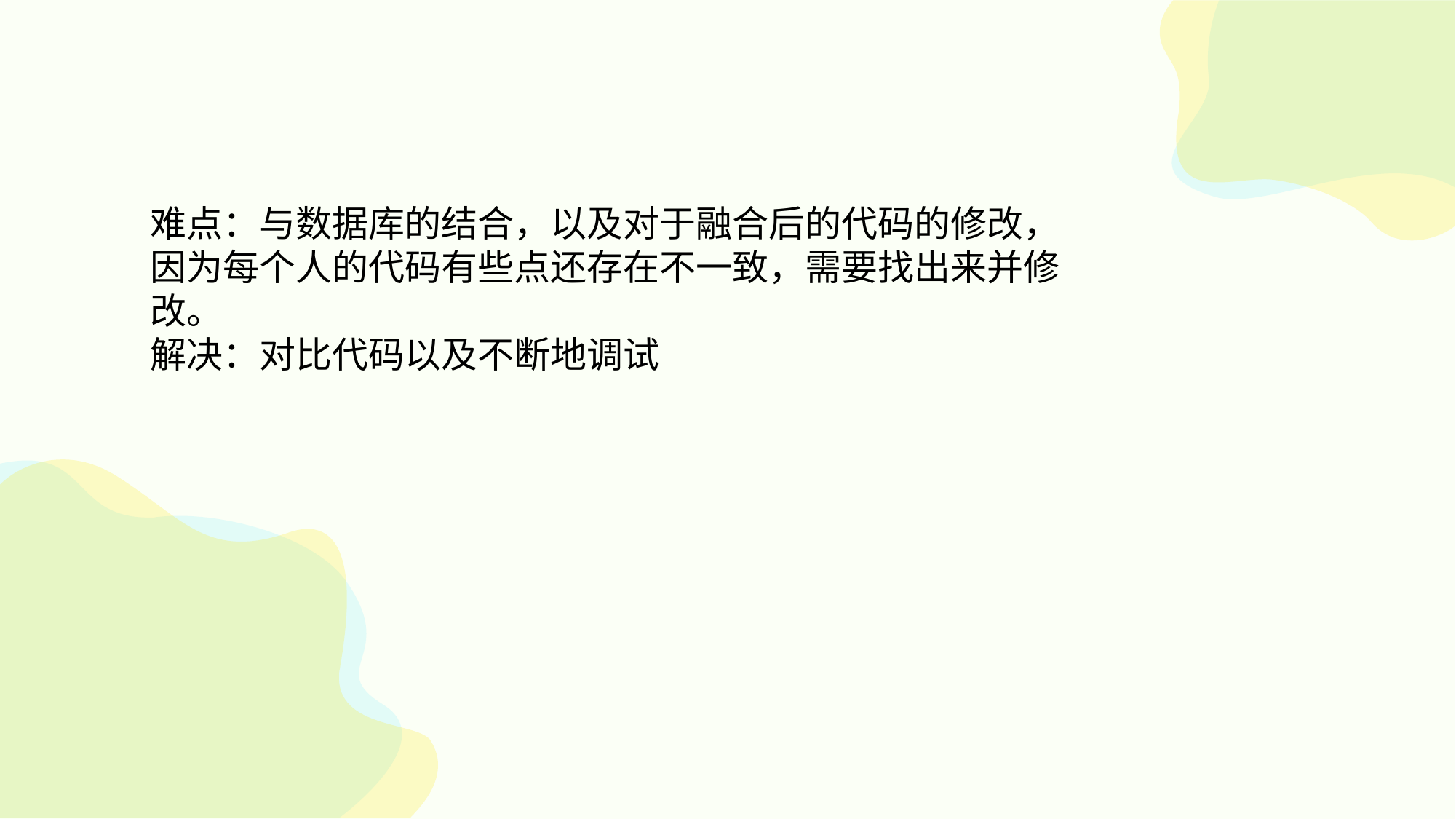

难点：与数据库的结合，以及对于融合后的代码的修改，因为每个人的代码有些点还存在不一致，需要找出来并修改。
解决：对比代码以及不断地调试